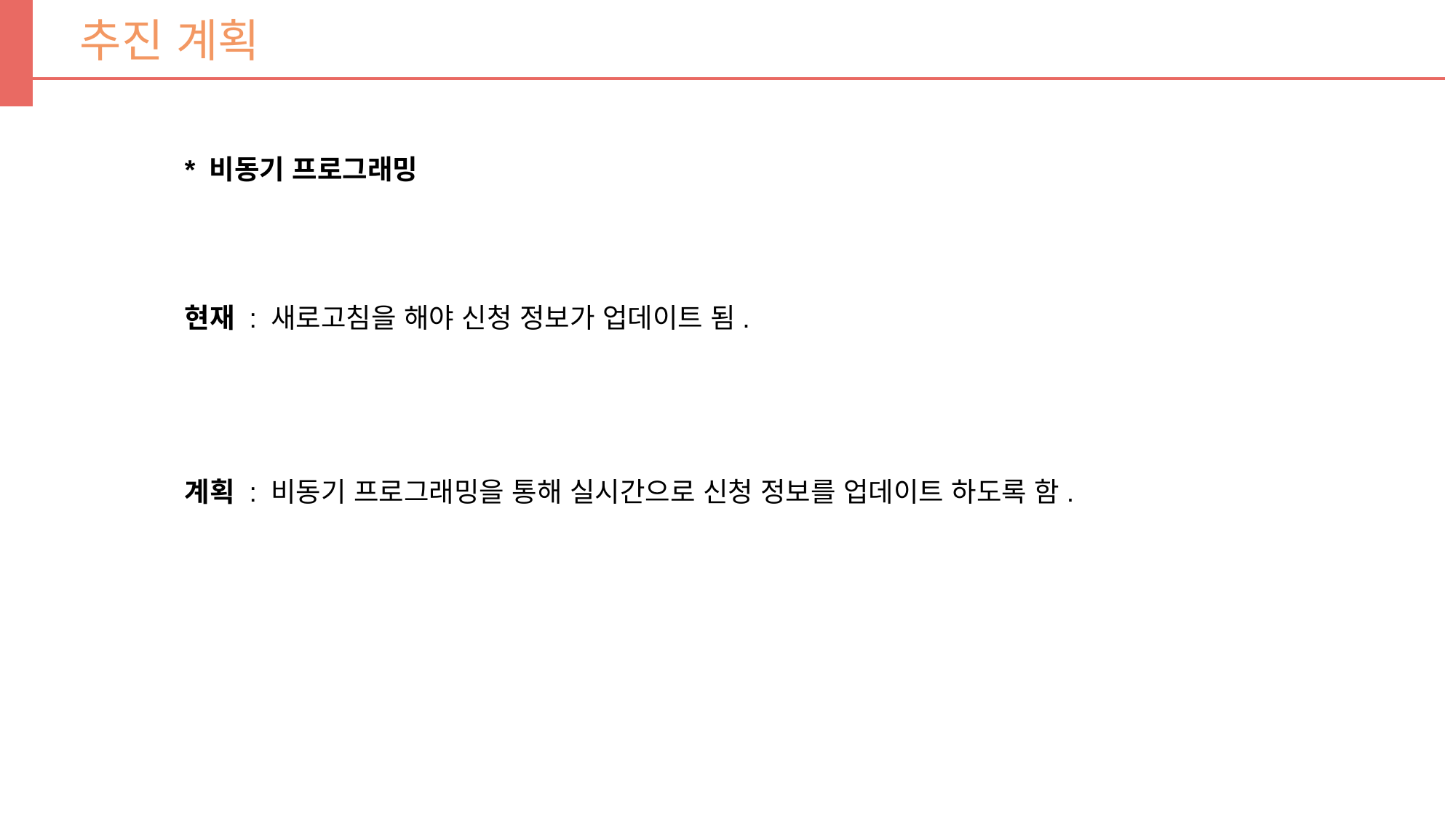

추진 계획
* 비동기 프로그래밍
현재 : 새로고침을 해야 신청 정보가 업데이트 됨.
계획 : 비동기 프로그래밍을 통해 실시간으로 신청 정보를 업데이트 하도록 함.